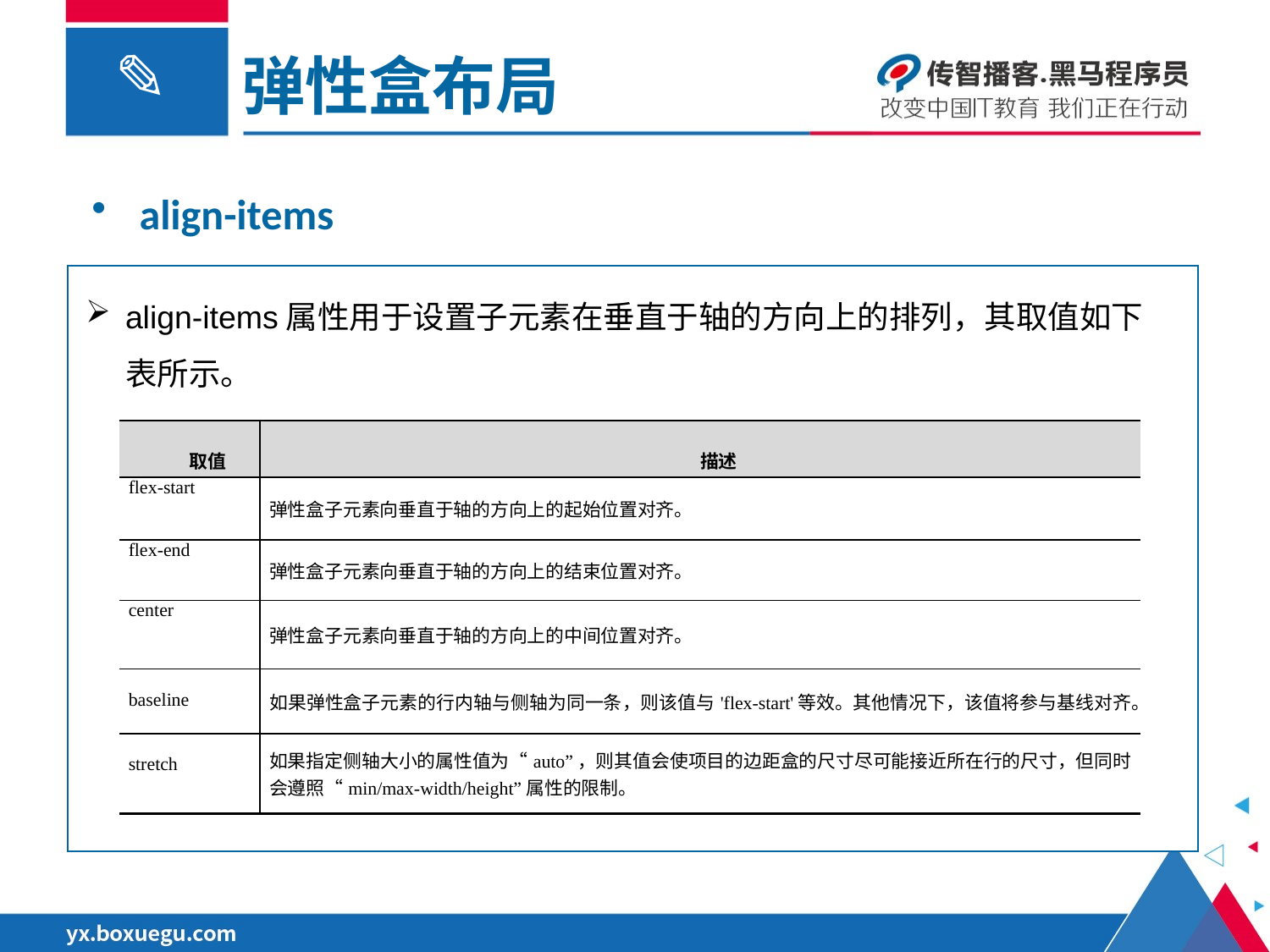

弹性盒布局
align-items

align-items属性用于设置子元素在垂直于轴的方向上的排列，其取值如下表所示。

| 取值 | 描述 |
| --- | --- |
| flex-start | 弹性盒子元素向垂直于轴的方向上的起始位置对齐。 |
| flex-end | 弹性盒子元素向垂直于轴的方向上的结束位置对齐。 |
| center | 弹性盒子元素向垂直于轴的方向上的中间位置对齐。 |
| baseline | 如果弹性盒子元素的行内轴与侧轴为同一条，则该值与'flex-start'等效。其他情况下，该值将参与基线对齐。 |
| stretch | 如果指定侧轴大小的属性值为“auto”，则其值会使项目的边距盒的尺寸尽可能接近所在行的尺寸，但同时会遵照“min/max-width/height”属性的限制。 |